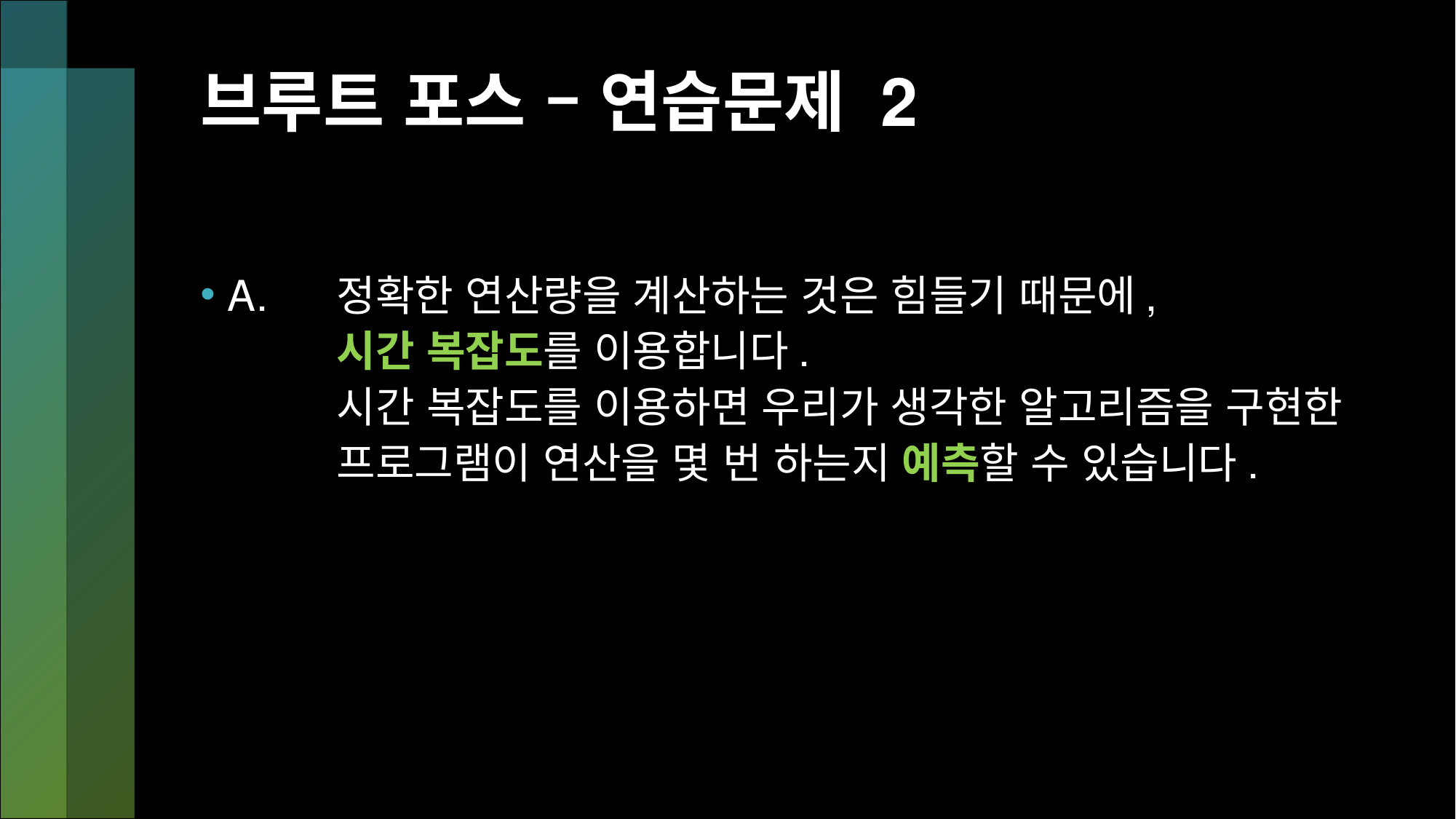

# 브루트 포스 – 연습문제 2
A. 	정확한 연산량을 계산하는 것은 힘들기 때문에,
	시간 복잡도를 이용합니다.
	시간 복잡도를 이용하면 우리가 생각한 알고리즘을 구현한 	프로그램이 연산을 몇 번 하는지 예측할 수 있습니다.